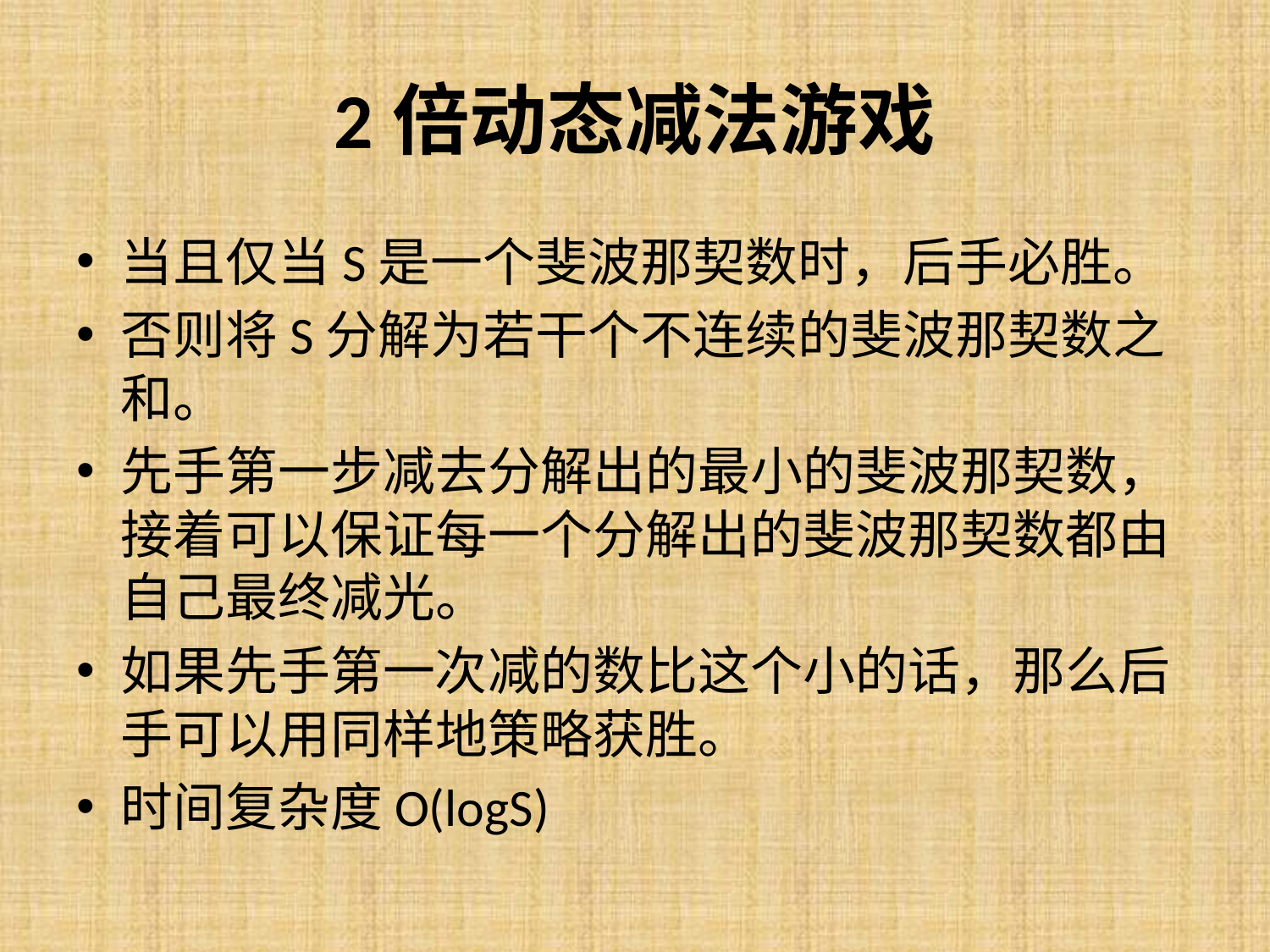

# 2倍动态减法游戏
当且仅当S是一个斐波那契数时，后手必胜。
否则将S分解为若干个不连续的斐波那契数之和。
先手第一步减去分解出的最小的斐波那契数，接着可以保证每一个分解出的斐波那契数都由自己最终减光。
如果先手第一次减的数比这个小的话，那么后手可以用同样地策略获胜。
时间复杂度O(logS)